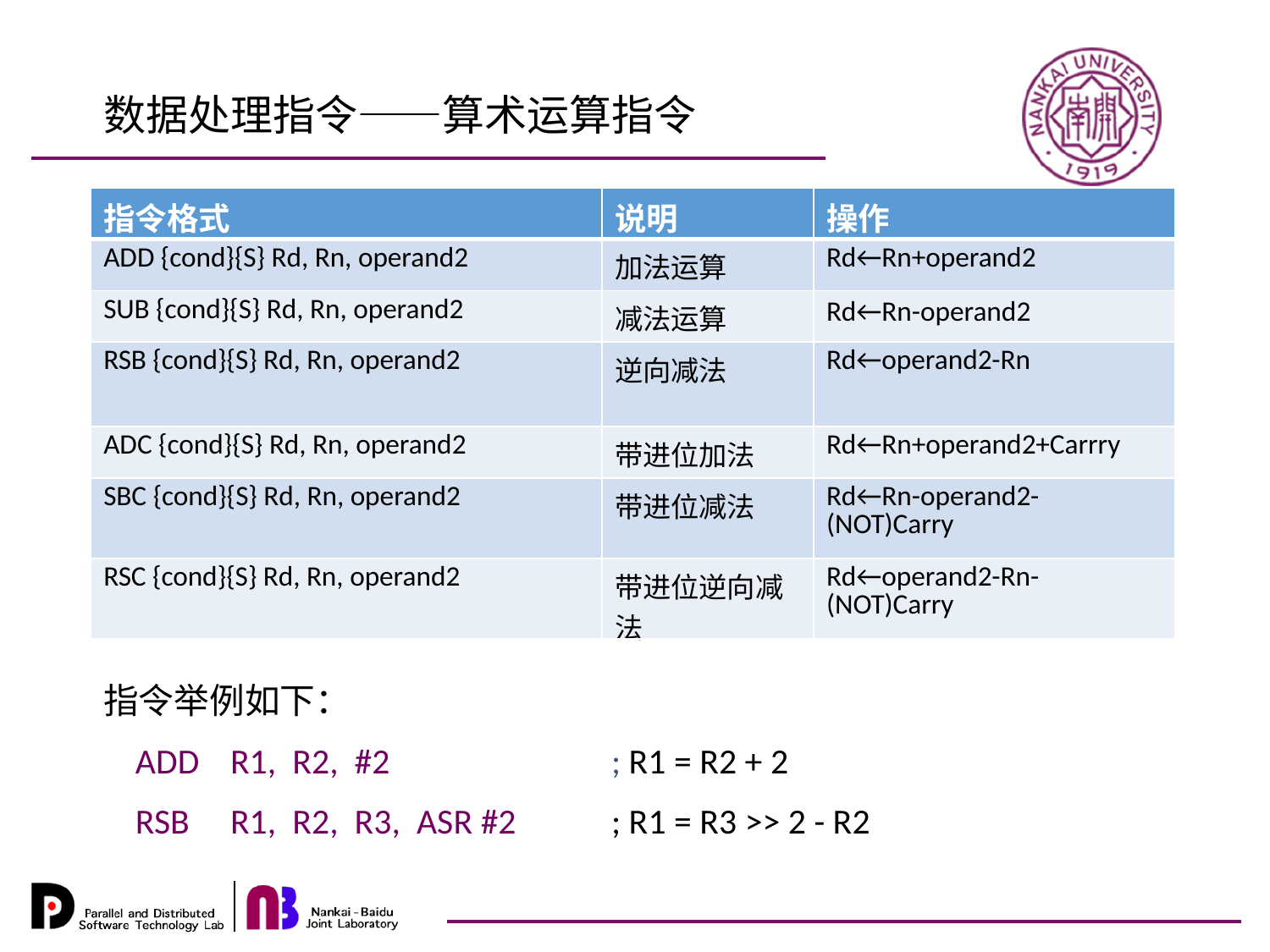

数据处理指令——算术运算指令
| 指令格式 | 说明 | 操作 |
| --- | --- | --- |
| ADD {cond}{S} Rd, Rn, operand2 | 加法运算 | Rd←Rn+operand2 |
| SUB {cond}{S} Rd, Rn, operand2 | 减法运算 | Rd←Rn-operand2 |
| RSB {cond}{S} Rd, Rn, operand2 | 逆向减法 | Rd←operand2-Rn |
| ADC {cond}{S} Rd, Rn, operand2 | 带进位加法 | Rd←Rn+operand2+Carrry |
| SBC {cond}{S} Rd, Rn, operand2 | 带进位减法 | Rd←Rn-operand2-(NOT)Carry |
| RSC {cond}{S} Rd, Rn, operand2 | 带进位逆向减法 | Rd←operand2-Rn-(NOT)Carry |
指令举例如下：
    ADD	R1,  R2,  #2		; R1 = R2 + 2
    RSB	R1,  R2,  R3,  ASR #2	; R1 = R3 >> 2 - R2